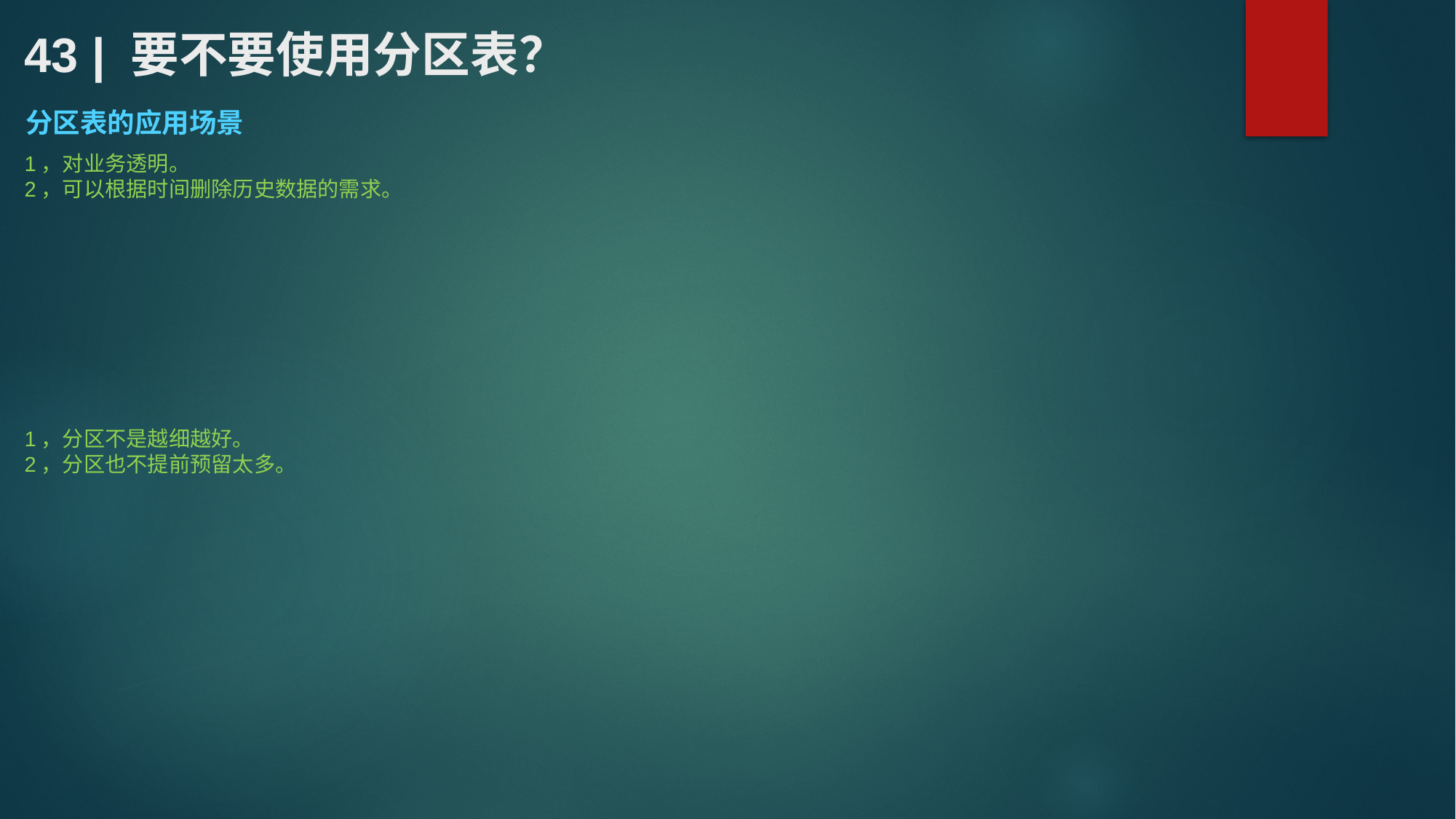

# 43 | 要不要使用分区表？
分区表的应用场景
1，对业务透明。
2，可以根据时间删除历史数据的需求。
1，分区不是越细越好。
2，分区也不提前预留太多。